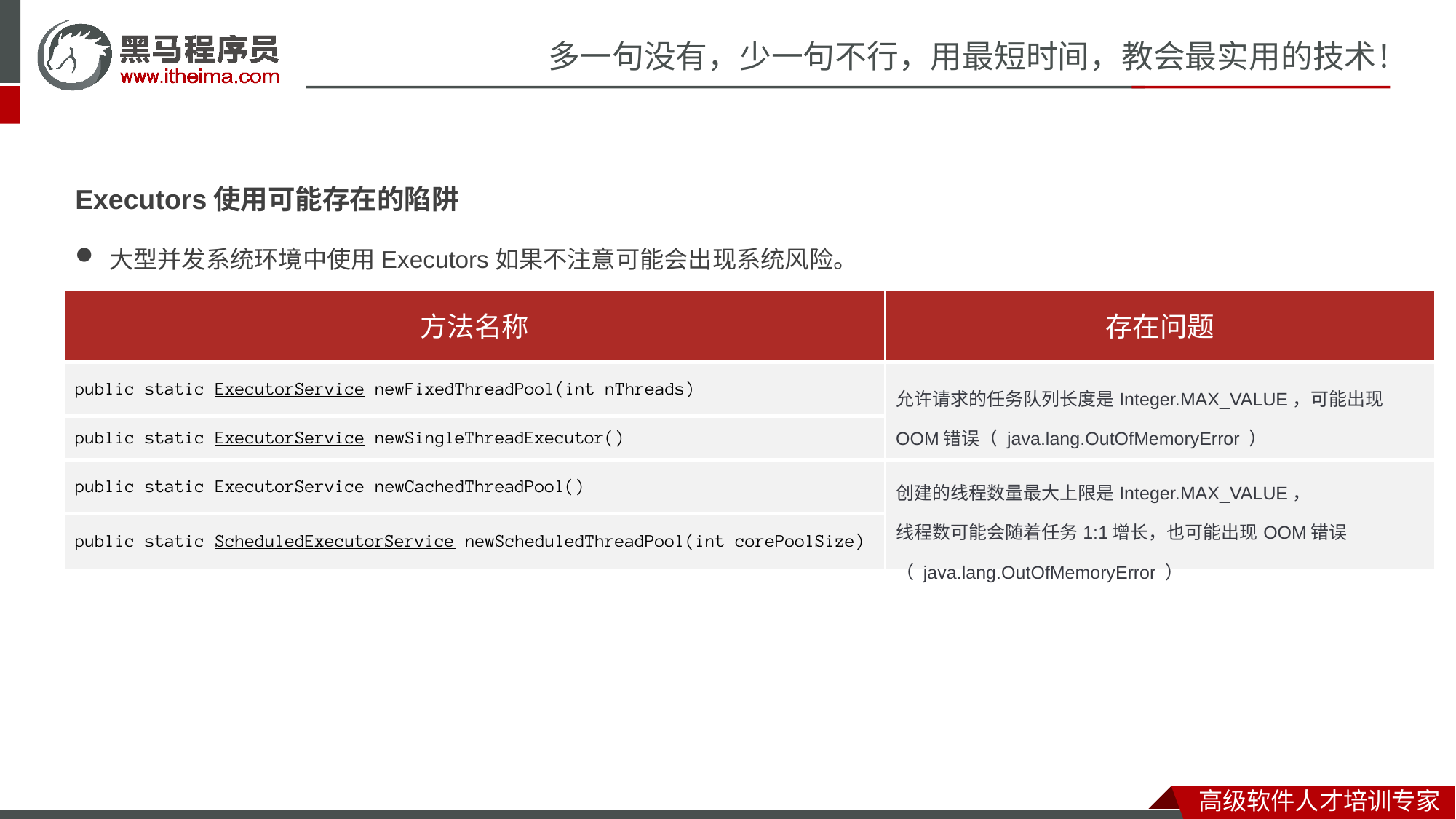

Executors使用可能存在的陷阱
大型并发系统环境中使用Executors如果不注意可能会出现系统风险。
| 方法名称 | 存在问题 |
| --- | --- |
| public static ExecutorService newFixedThreadPool​(int nThreads) | 允许请求的任务队列长度是Integer.MAX\_VALUE，可能出现OOM错误（ java.lang.OutOfMemoryError ） |
| public static ExecutorService newSingleThreadExecutor() | 创建固定线程数量的线程池，如果某个线程因为执行异常而结束，那么线程池会补充一个新线程替代它。 |
| public static ExecutorService newCachedThreadPool() | 创建的线程数量最大上限是Integer.MAX\_VALUE， 线程数可能会随着任务1:1增长，也可能出现OOM错误（ java.lang.OutOfMemoryError ） |
| public static ScheduledExecutorService newScheduledThreadPool​(int corePoolSize) | 创建一个线程池，可以实现在给定的延迟后运行任务，或者定期执行任务。 |